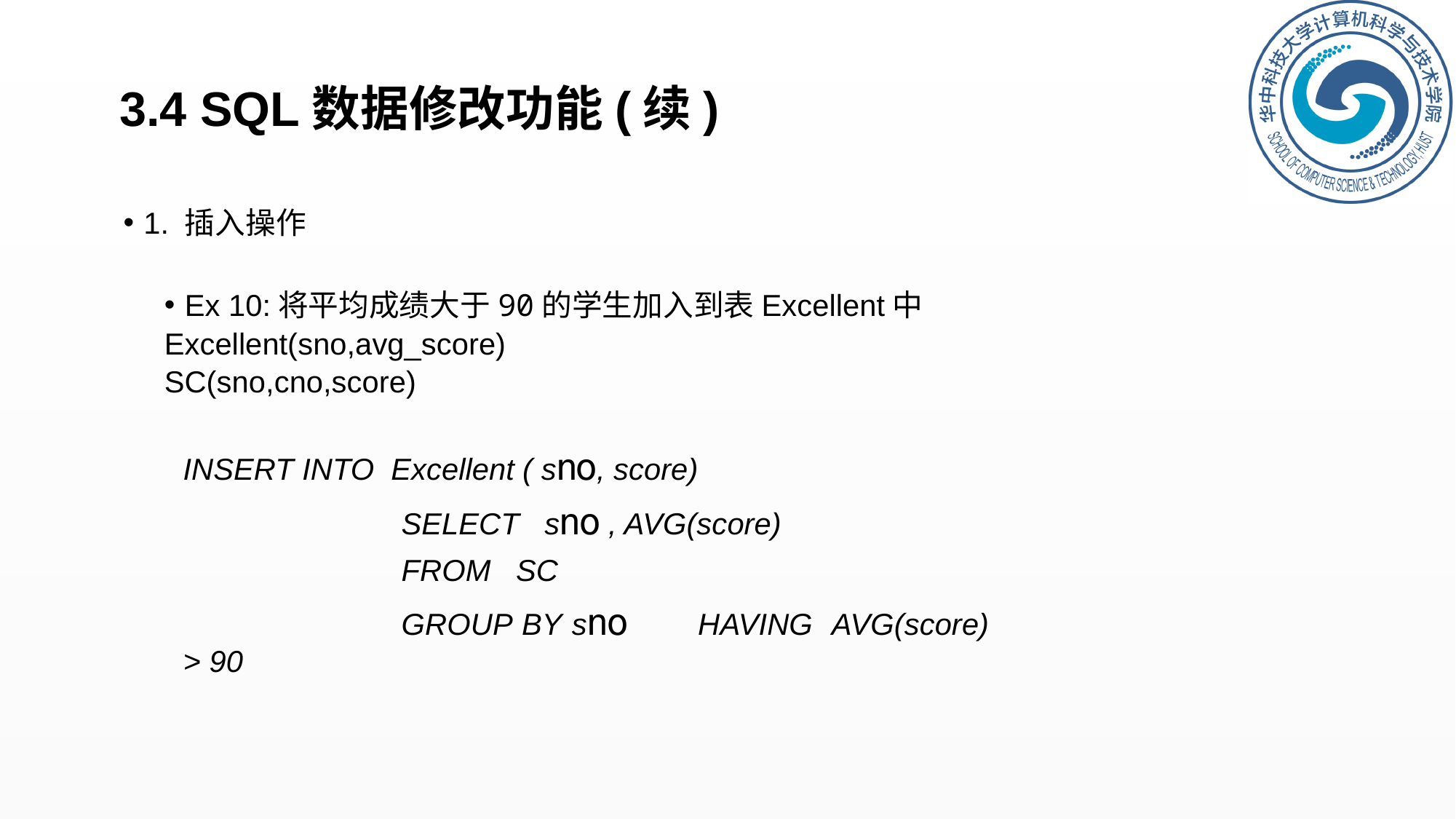

# 3.4 SQL数据修改功能(续)
1. 插入操作

Ex 10:将平均成绩大于90的学生加入到表Excellent中
Excellent(sno,avg_score)
SC(sno,cno,score)

INSERT INTO  Excellent ( sno, score)
		SELECT   sno , AVG(score)
		FROM   SC
		GROUP BY sno       HAVING  AVG(score) > 90